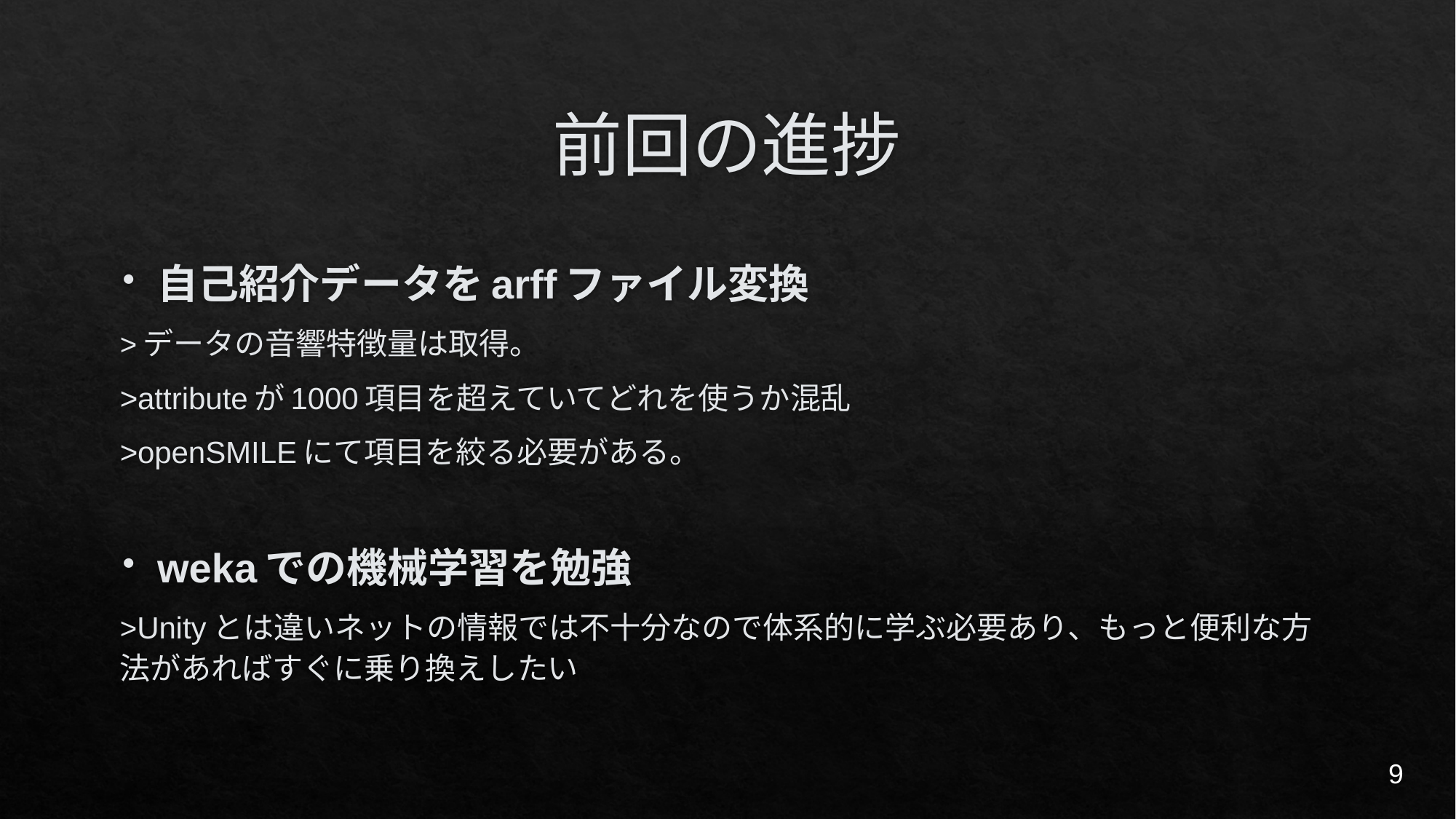

# 前回の進捗
自己紹介データをarffファイル変換
>データの音響特徴量は取得。
>attributeが1000項目を超えていてどれを使うか混乱
>openSMILEにて項目を絞る必要がある。

wekaでの機械学習を勉強
>Unityとは違いネットの情報では不十分なので体系的に学ぶ必要あり、もっと便利な方法があればすぐに乗り換えしたい

9